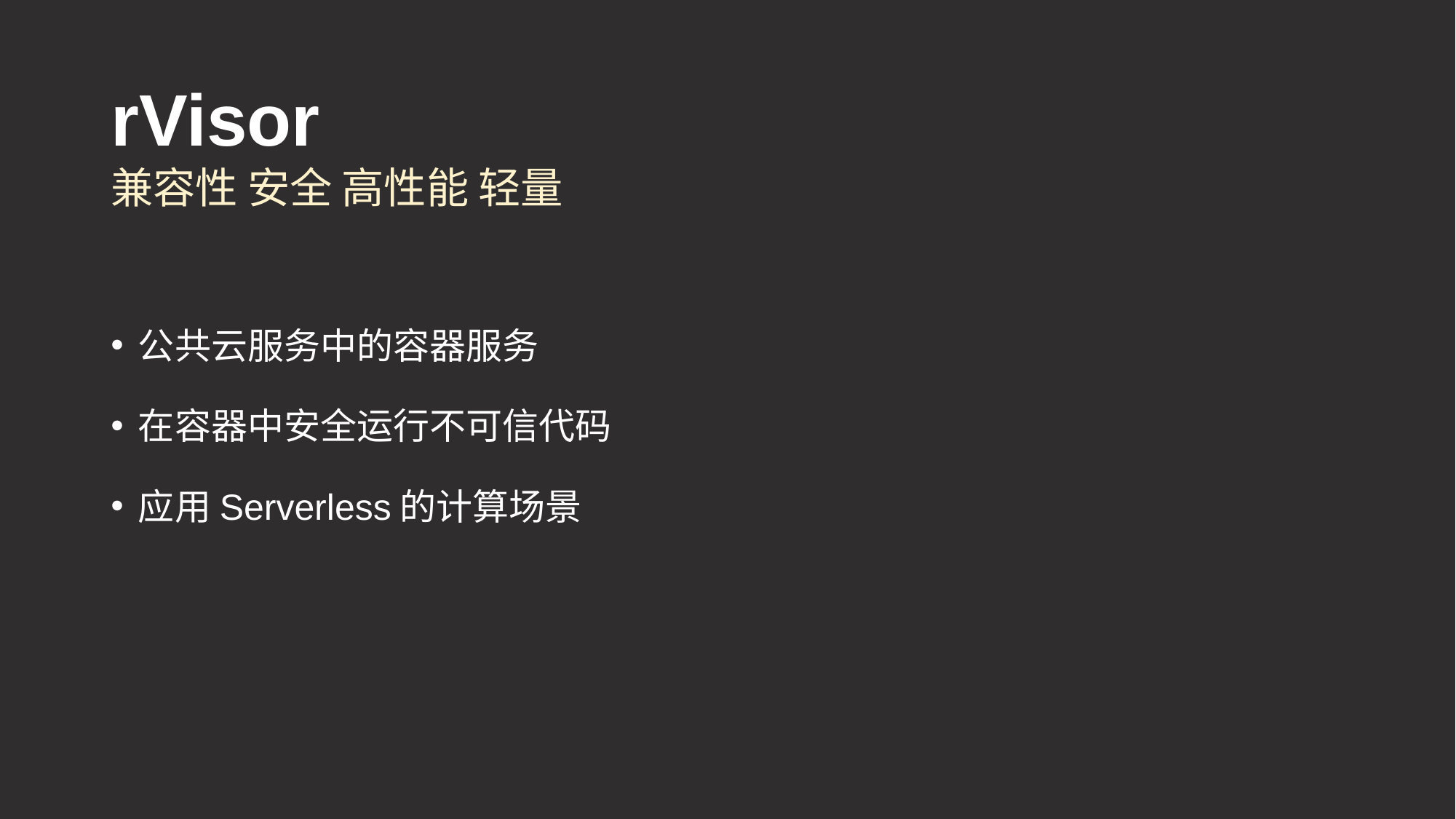

# rVisor
兼容性 安全 高性能 轻量

公共云服务中的容器服务
在容器中安全运行不可信代码
应用Serverless的计算场景